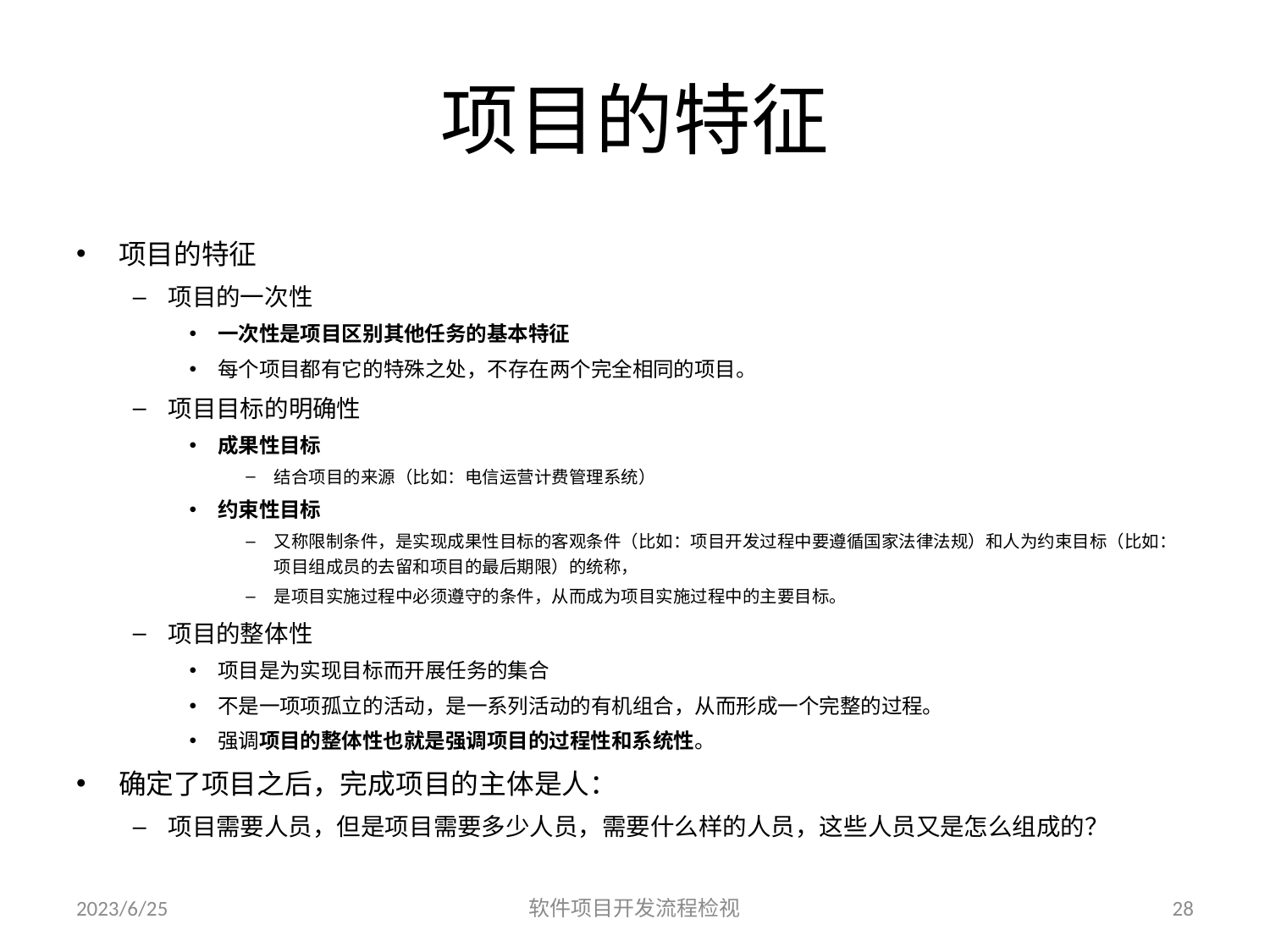

# 项目的特征
项目的特征
项目的一次性
一次性是项目区别其他任务的基本特征
每个项目都有它的特殊之处，不存在两个完全相同的项目。
项目目标的明确性
成果性目标
结合项目的来源（比如：电信运营计费管理系统）
约束性目标
又称限制条件，是实现成果性目标的客观条件（比如：项目开发过程中要遵循国家法律法规）和人为约束目标（比如：项目组成员的去留和项目的最后期限）的统称，
是项目实施过程中必须遵守的条件，从而成为项目实施过程中的主要目标。
项目的整体性
项目是为实现目标而开展任务的集合
不是一项项孤立的活动，是一系列活动的有机组合，从而形成一个完整的过程。
强调项目的整体性也就是强调项目的过程性和系统性。
确定了项目之后，完成项目的主体是人：
项目需要人员，但是项目需要多少人员，需要什么样的人员，这些人员又是怎么组成的？
2023/6/25
软件项目开发流程检视
28